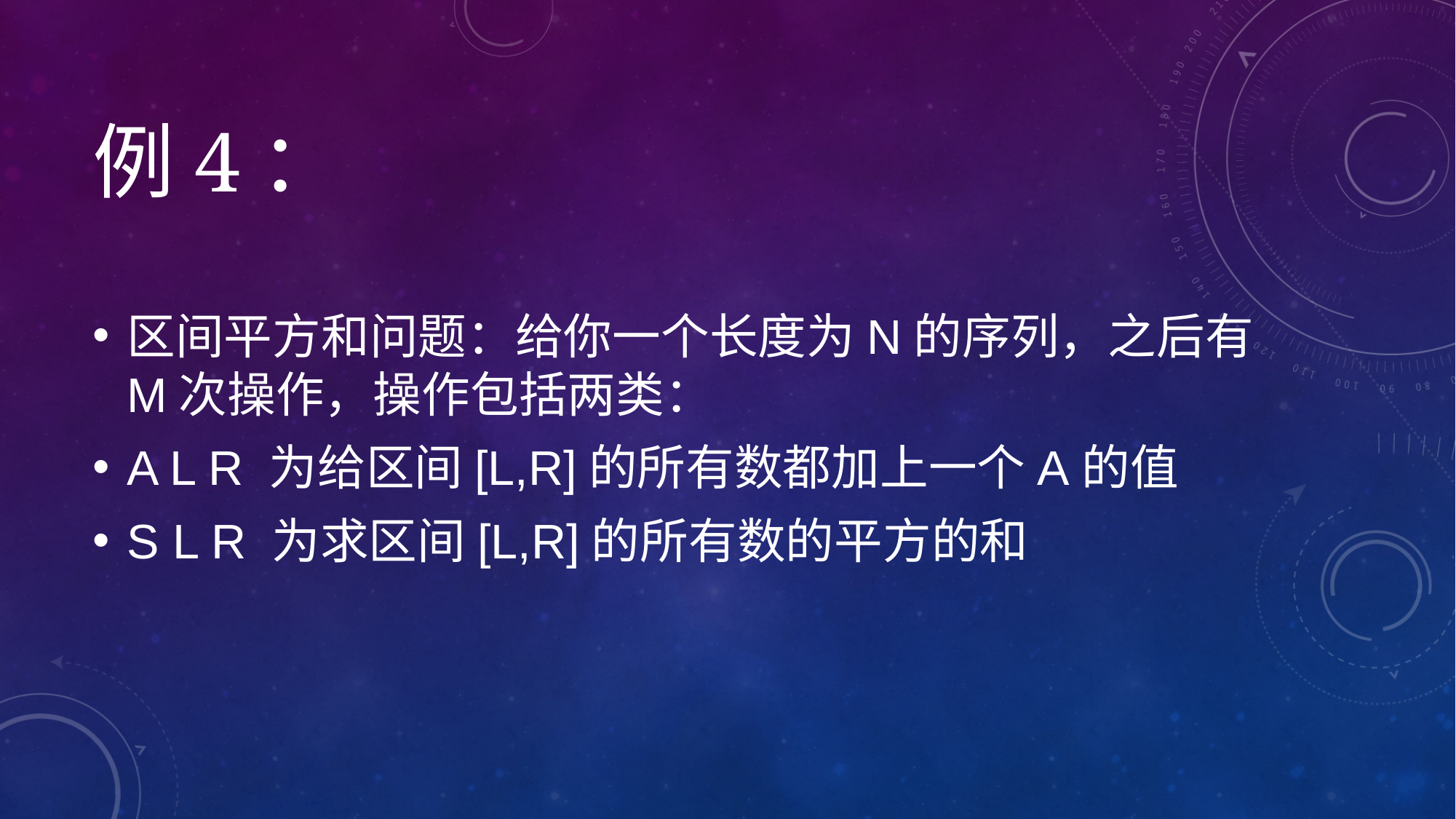

# 例4：
区间平方和问题：给你一个长度为N的序列，之后有M次操作，操作包括两类：
A L R 为给区间[L,R]的所有数都加上一个A的值
S L R 为求区间[L,R]的所有数的平方的和